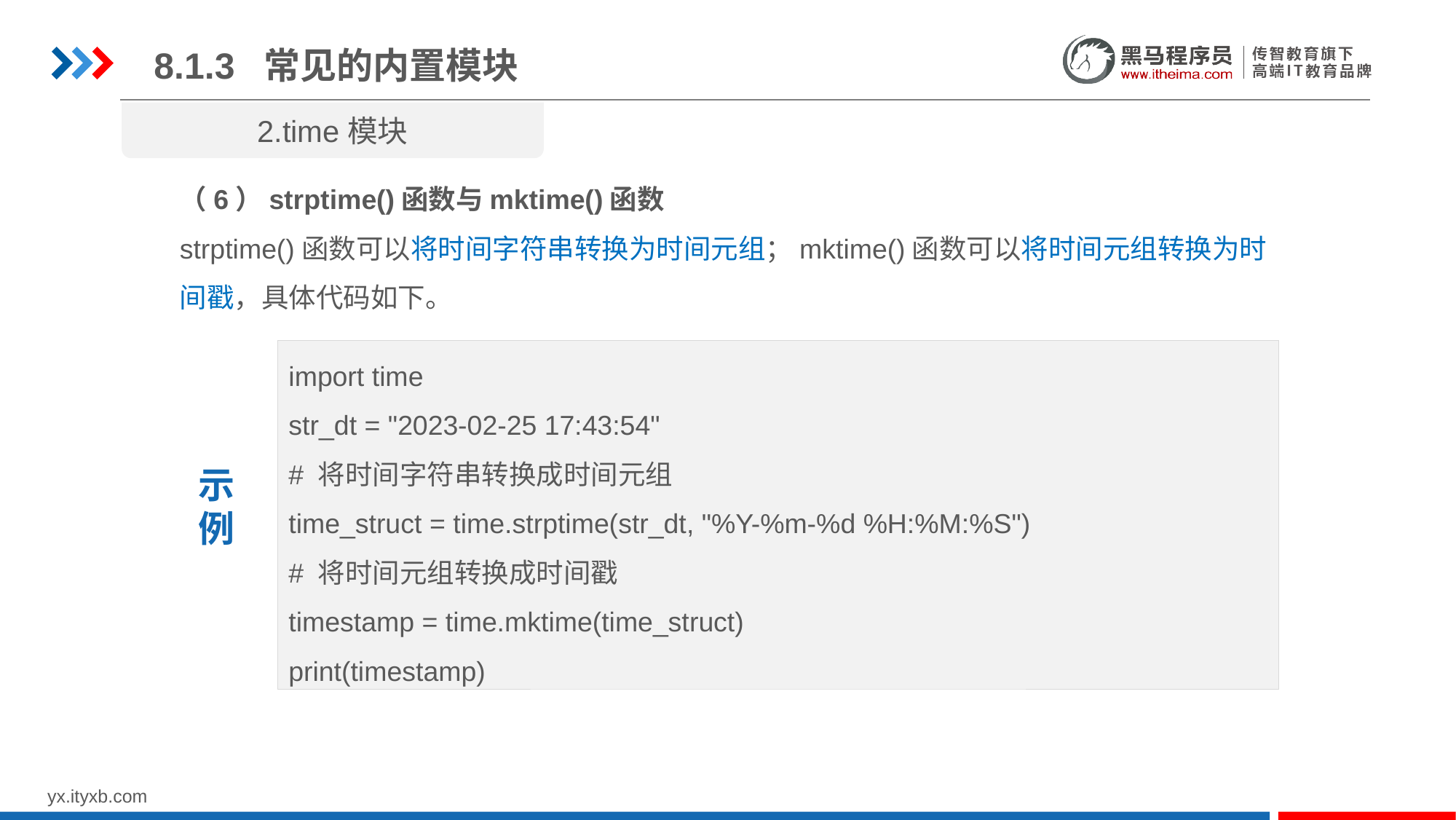

8.1.3  常见的内置模块

2.time模块
（6）strptime()函数与mktime()函数
strptime()函数可以将时间字符串转换为时间元组；mktime()函数可以将时间元组转换为时间戳，具体代码如下。
import time
str_dt = "2023-02-25 17:43:54"
# 将时间字符串转换成时间元组
time_struct = time.strptime(str_dt, "%Y-%m-%d %H:%M:%S")
# 将时间元组转换成时间戳
timestamp = time.mktime(time_struct)
print(timestamp)
示
例